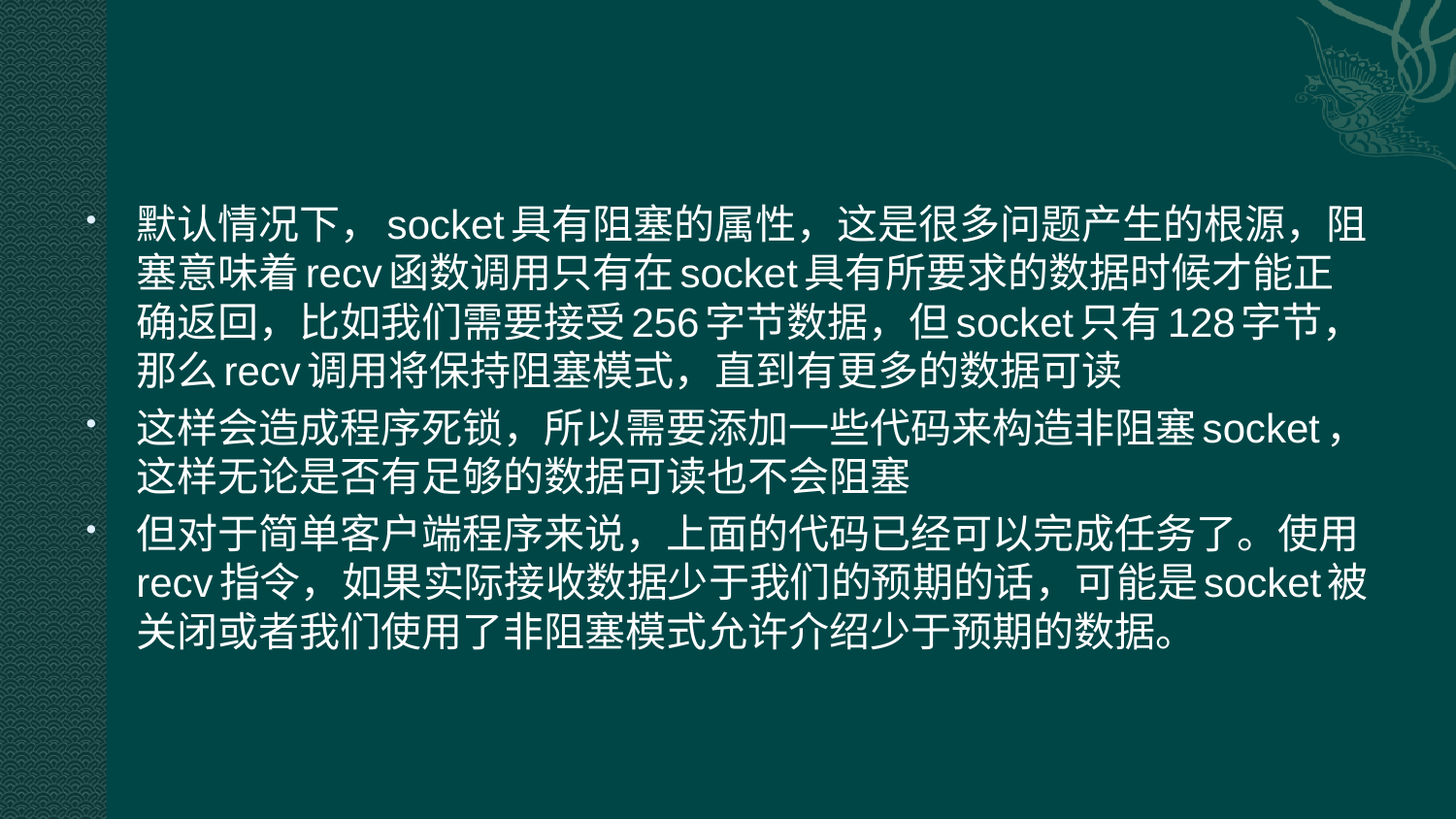

#
默认情况下，socket具有阻塞的属性，这是很多问题产生的根源，阻塞意味着recv函数调用只有在socket具有所要求的数据时候才能正确返回，比如我们需要接受256字节数据，但socket只有128字节，那么recv调用将保持阻塞模式，直到有更多的数据可读
这样会造成程序死锁，所以需要添加一些代码来构造非阻塞socket，这样无论是否有足够的数据可读也不会阻塞
但对于简单客户端程序来说，上面的代码已经可以完成任务了。使用recv指令，如果实际接收数据少于我们的预期的话，可能是socket被关闭或者我们使用了非阻塞模式允许介绍少于预期的数据。